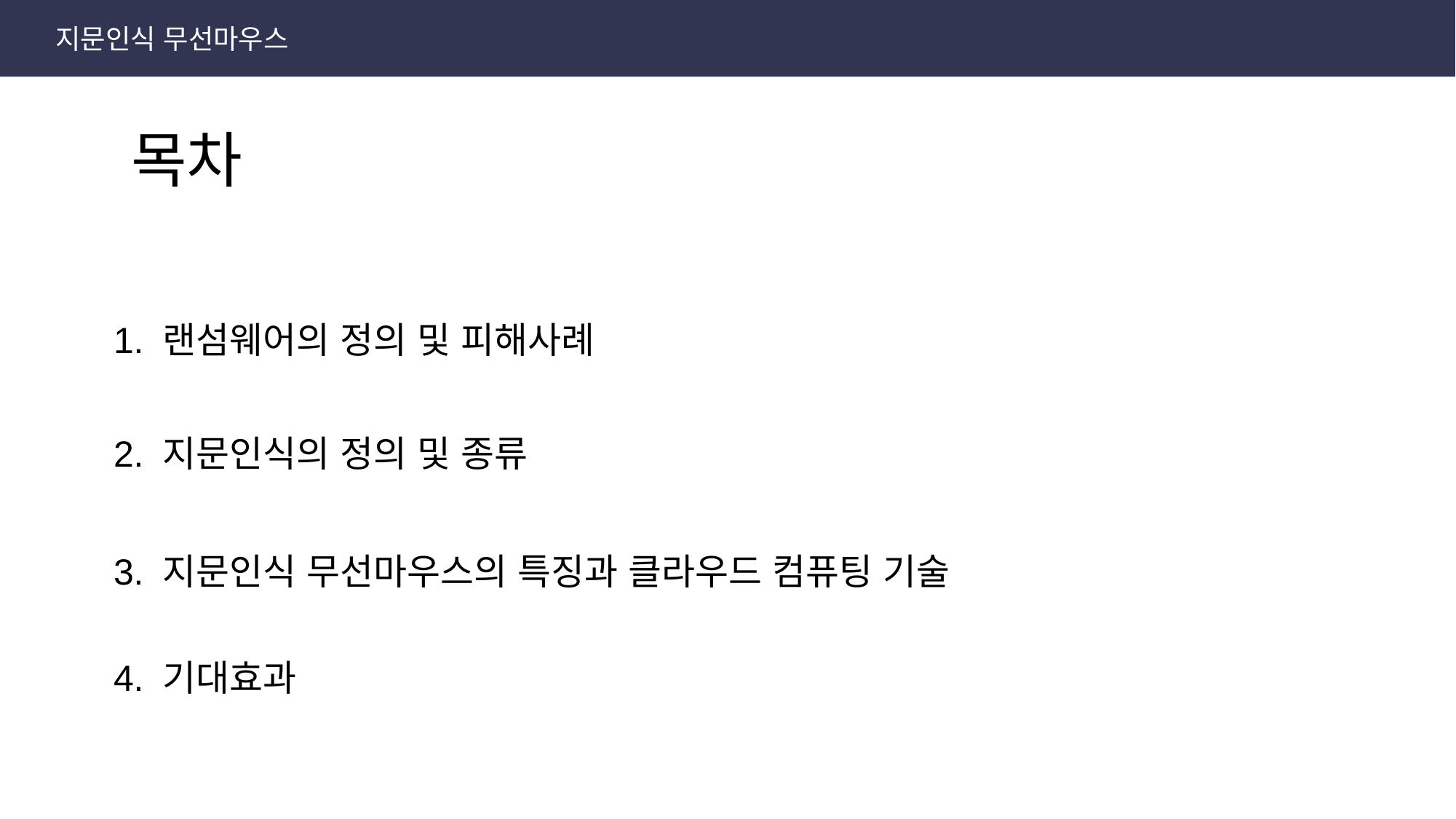

지문인식 무선마우스
목차
1. 랜섬웨어의 정의 및 피해사례
2. 지문인식의 정의 및 종류
3. 지문인식 무선마우스의 특징과 클라우드 컴퓨팅 기술
4. 기대효과